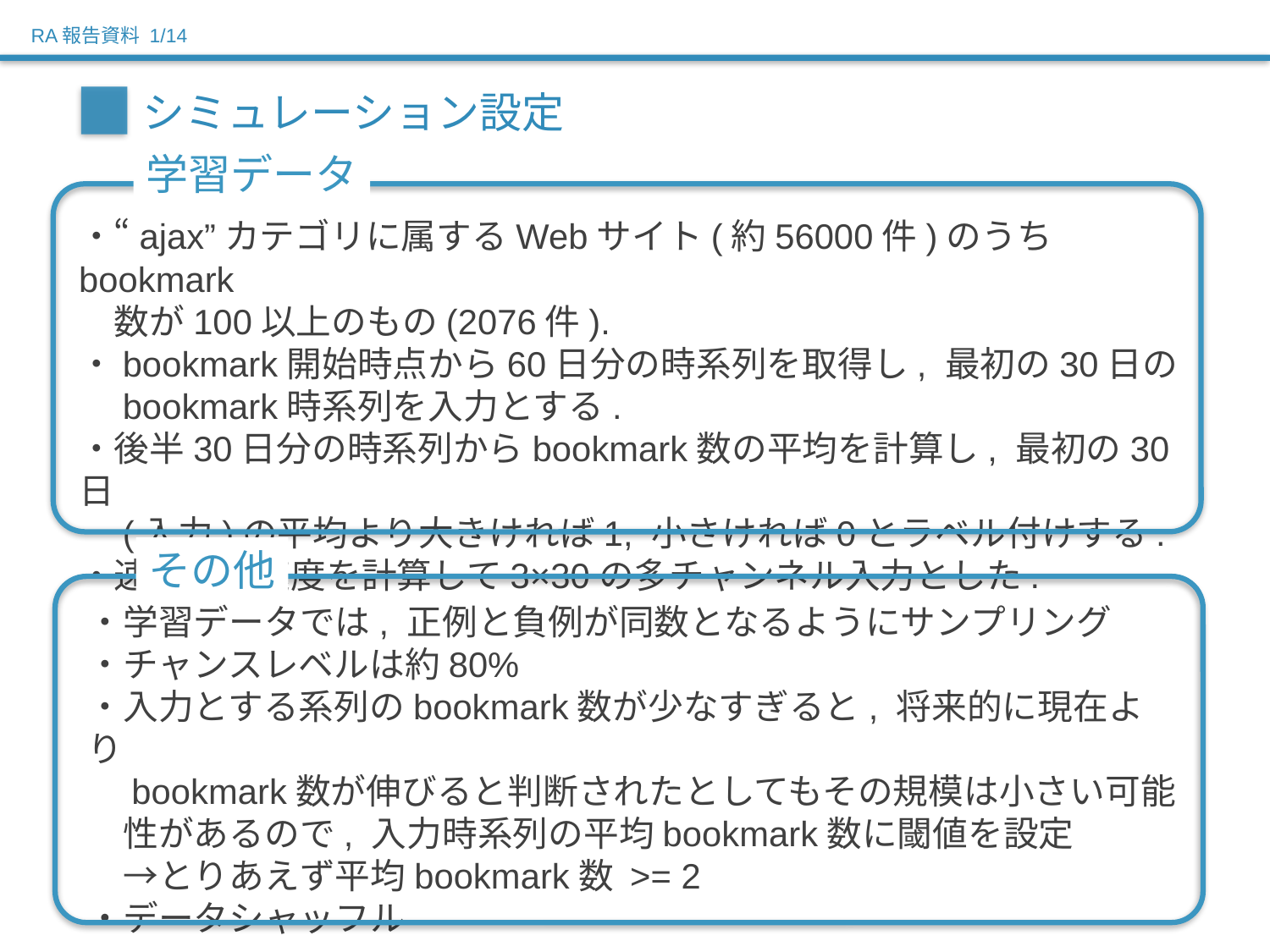

RA報告資料 1/14

シミュレーション設定

学習データ

・“ajax”カテゴリに属するWebサイト(約56000件)のうちbookmark
　数が100以上のもの(2076件).
・bookmark開始時点から60日分の時系列を取得し, 最初の30日の
　bookmark時系列を入力とする.
・後半30日分の時系列からbookmark数の平均を計算し, 最初の30日
　(入力)の平均より大きければ1, 小さければ0とラベル付けする.
・速度と加速度を計算して3×30の多チャンネル入力とした.
その他

・学習データでは, 正例と負例が同数となるようにサンプリング
・チャンスレベルは約80%
・入力とする系列のbookmark数が少なすぎると, 将来的に現在より
　bookmark数が伸びると判断されたとしてもその規模は小さい可能
　性があるので, 入力時系列の平均bookmark数に閾値を設定
　→とりあえず平均bookmark数 >= 2
・データシャッフル